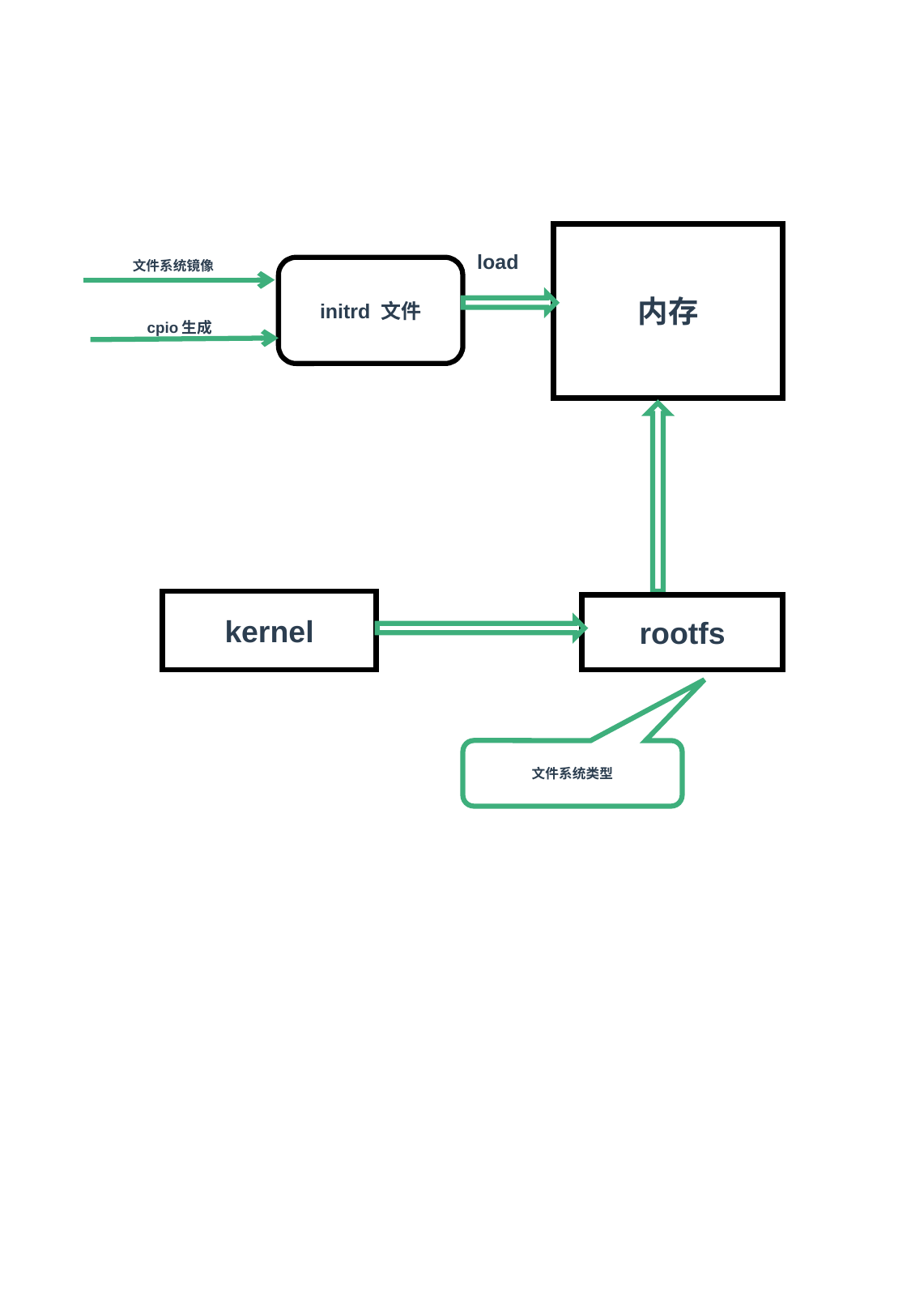

内存
load
文件系统镜像
initrd 文件

cpio生成

kernel
rootfs

文件系统类型